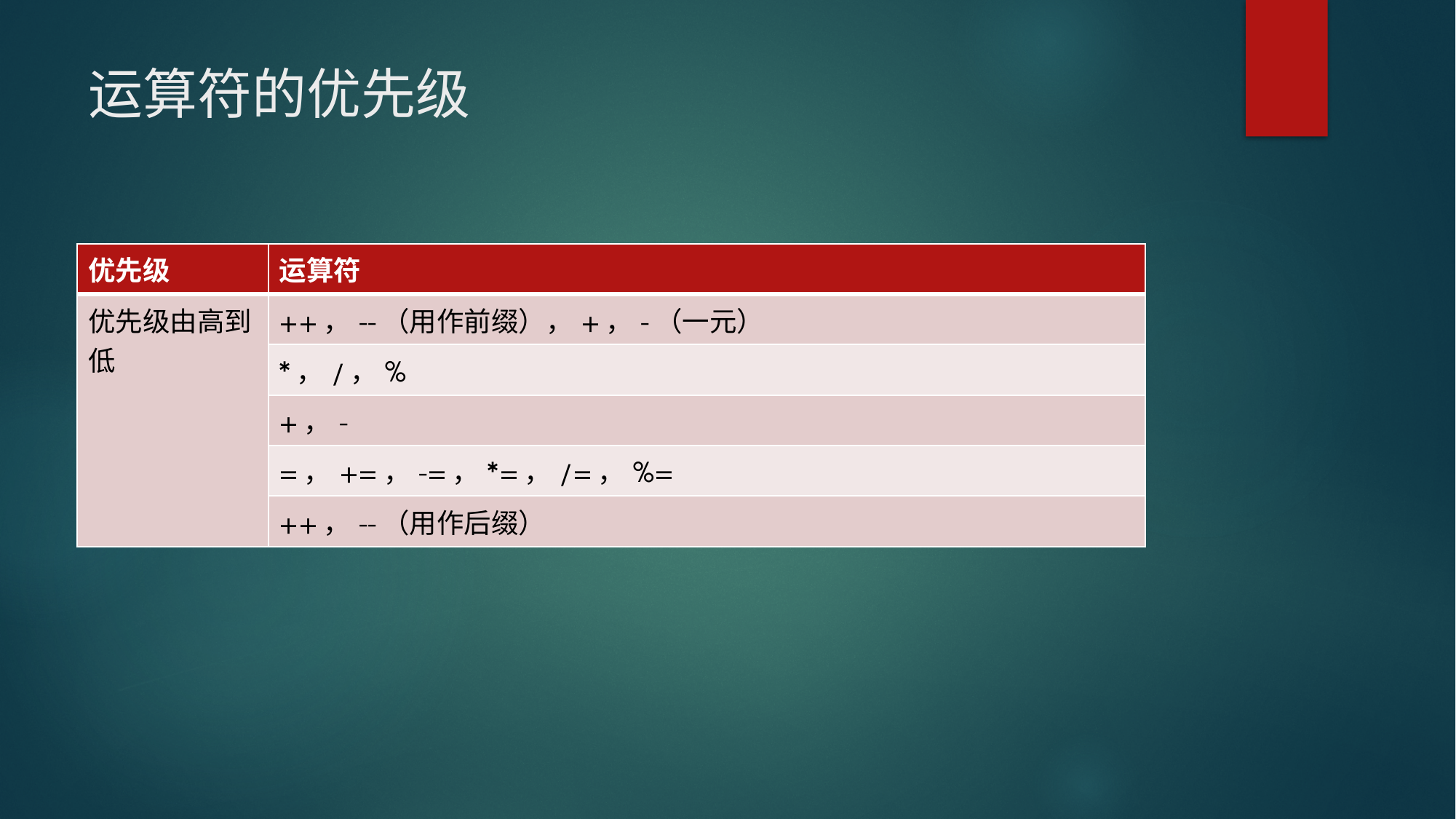

# 运算符的优先级
| 优先级 | 运算符 |
| --- | --- |
| 优先级由高到低 | ++，--（用作前缀），+，-（一元） |
|  | \*，/，% |
|  | +，- |
|  | =，+=，-=，\*=，/=，%= |
|  | ++，--（用作后缀） |